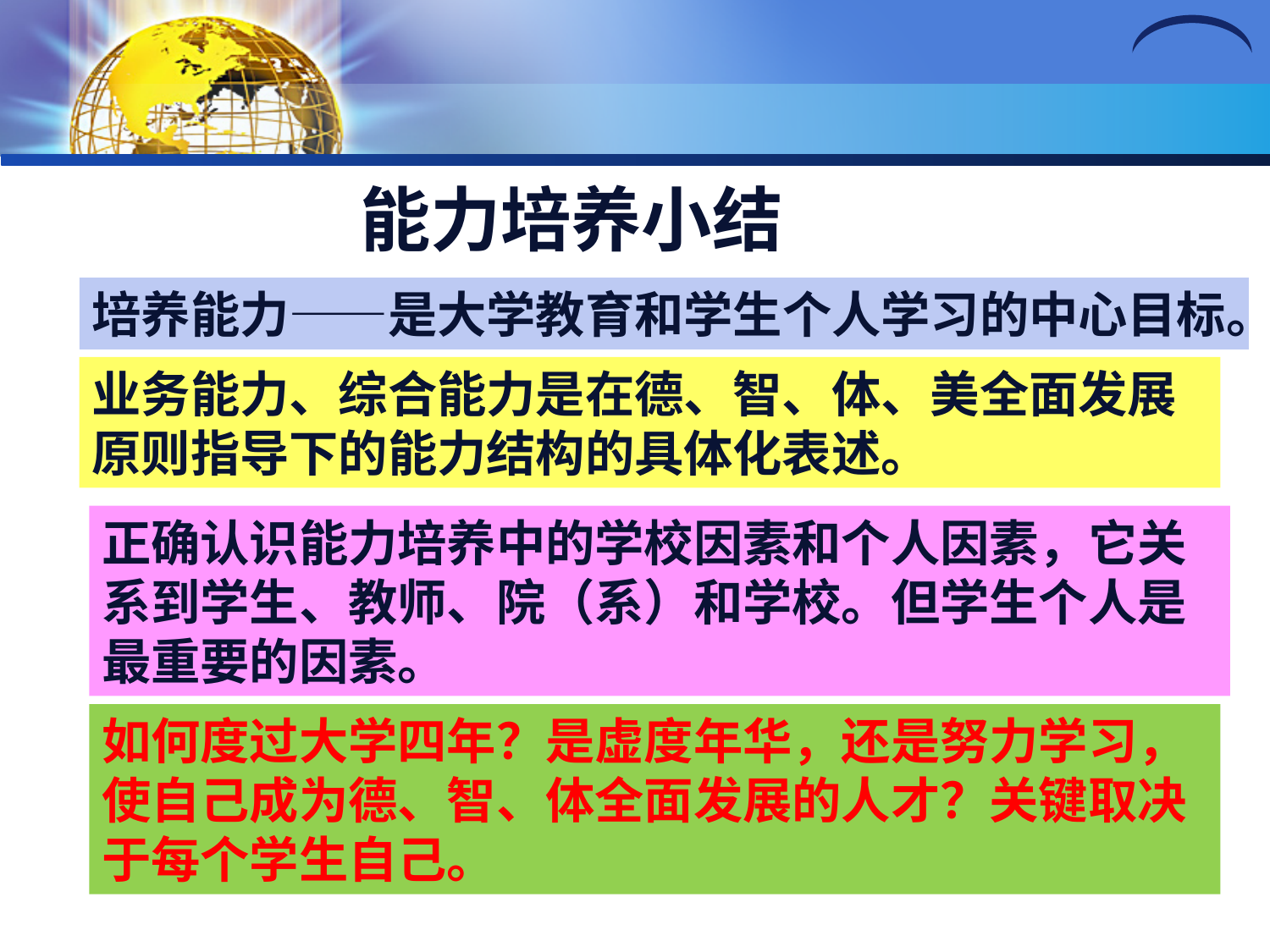

能力培养小结
培养能力——是大学教育和学生个人学习的中心目标。
业务能力、综合能力是在德、智、体、美全面发展原则指导下的能力结构的具体化表述。
正确认识能力培养中的学校因素和个人因素，它关系到学生、教师、院（系）和学校。但学生个人是最重要的因素。
如何度过大学四年？是虚度年华，还是努力学习，使自己成为德、智、体全面发展的人才？关键取决于每个学生自己。